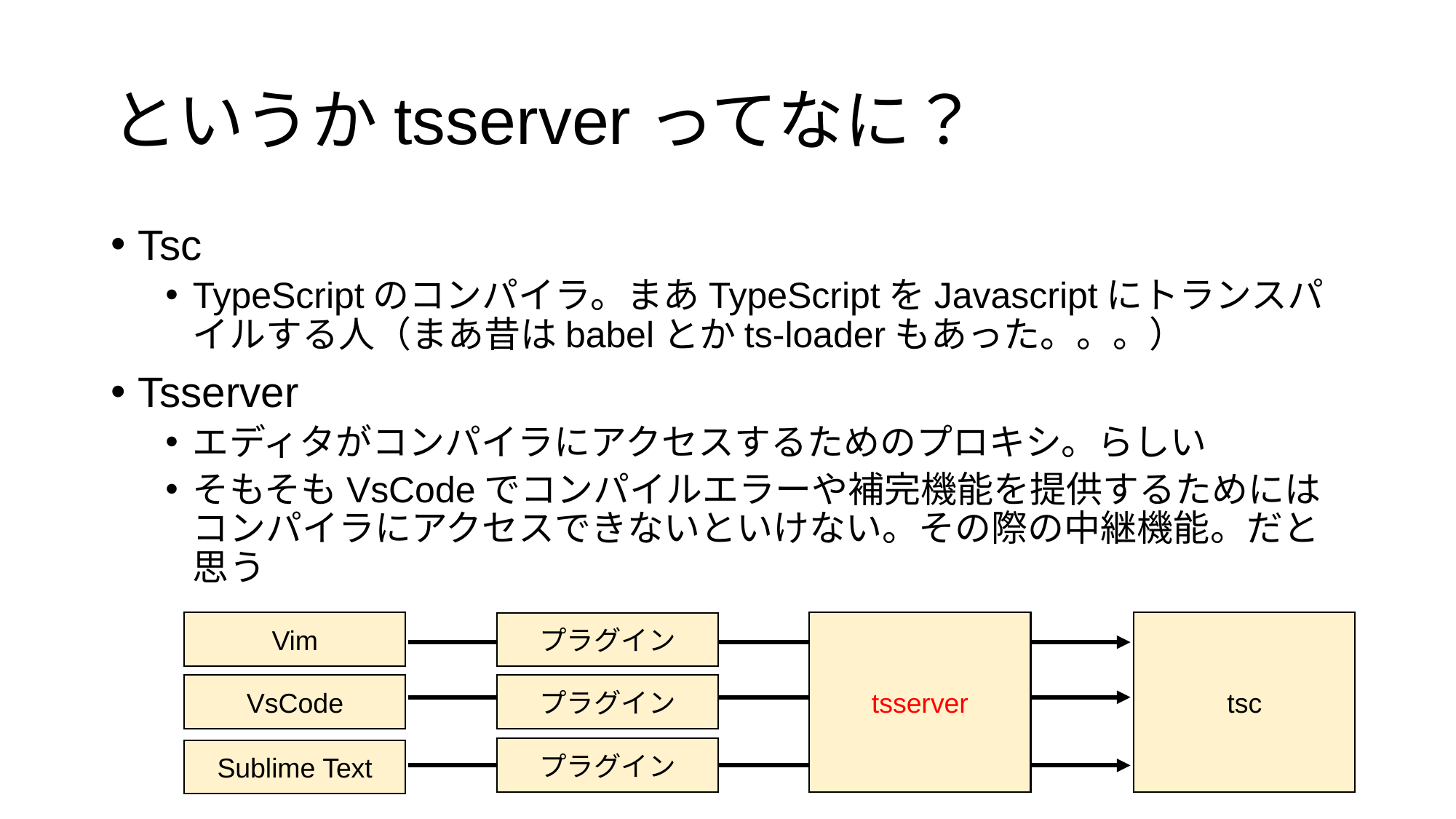

# というかtsserverってなに？
Tsc
TypeScriptのコンパイラ。まあTypeScriptをJavascriptにトランスパイルする人（まあ昔はbabelとかts-loaderもあった。。。）
Tsserver
エディタがコンパイラにアクセスするためのプロキシ。らしい
そもそもVsCodeでコンパイルエラーや補完機能を提供するためにはコンパイラにアクセスできないといけない。その際の中継機能。だと思う
Vim
tsserver
tsc
プラグイン
プラグイン
VsCode
プラグイン
Sublime Text